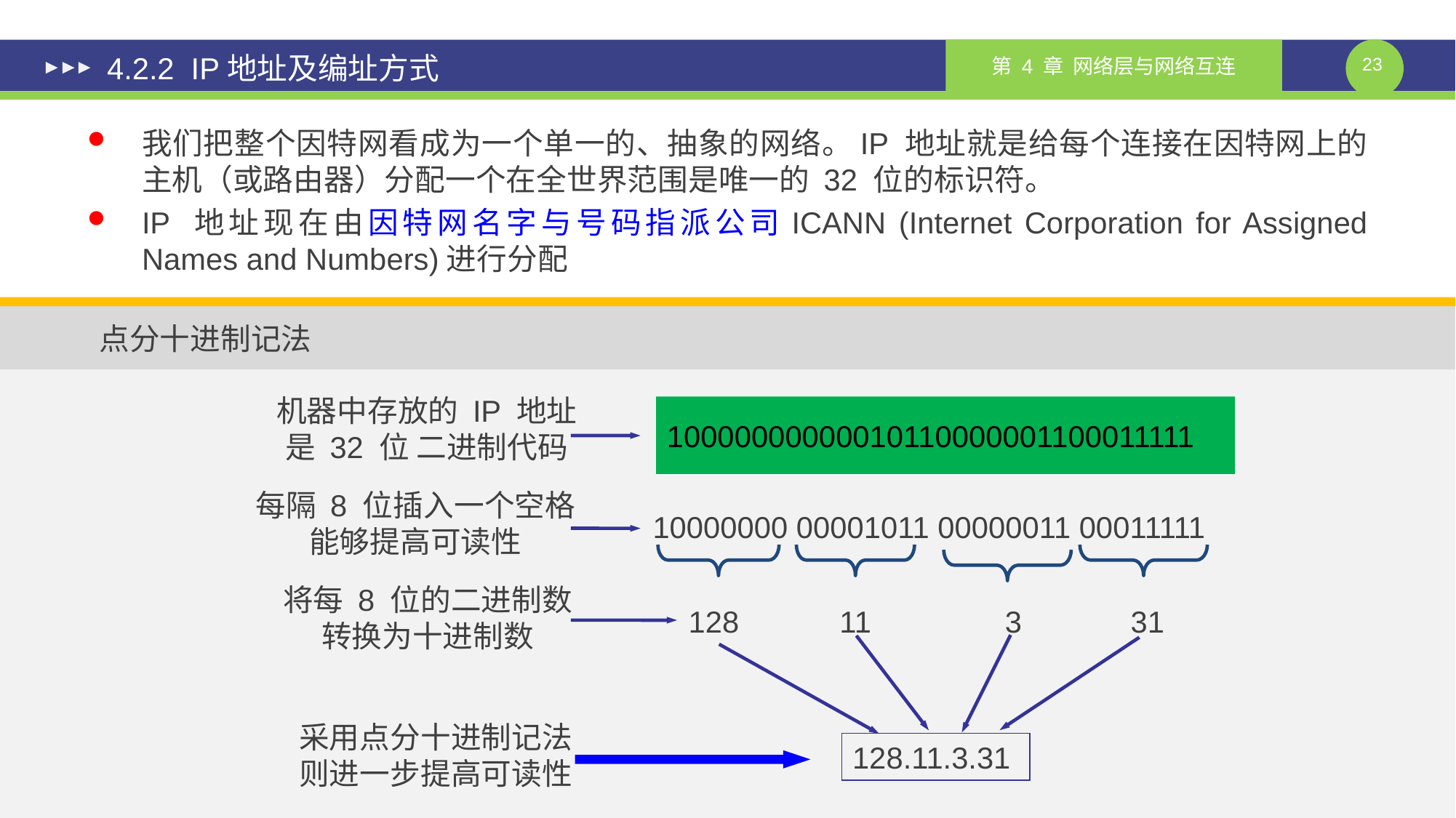

# 4.2.2  IP地址及编址方式
我们把整个因特网看成为一个单一的、抽象的网络。IP 地址就是给每个连接在因特网上的主机（或路由器）分配一个在全世界范围是唯一的 32 位的标识符。
IP 地址现在由因特网名字与号码指派公司ICANN (Internet Corporation for Assigned Names and Numbers)进行分配

点分十进制记法

机器中存放的 IP 地址
是 32 位 二进制代码
10000000000010110000001100011111

每隔 8 位插入一个空格
能够提高可读性
10000000 00001011 00000011 00011111

将每 8 位的二进制数
转换为十进制数
128               11                3             31

采用点分十进制记法
则进一步提高可读性
128.11.3.31

课件制作人：谢钧  谢希仁